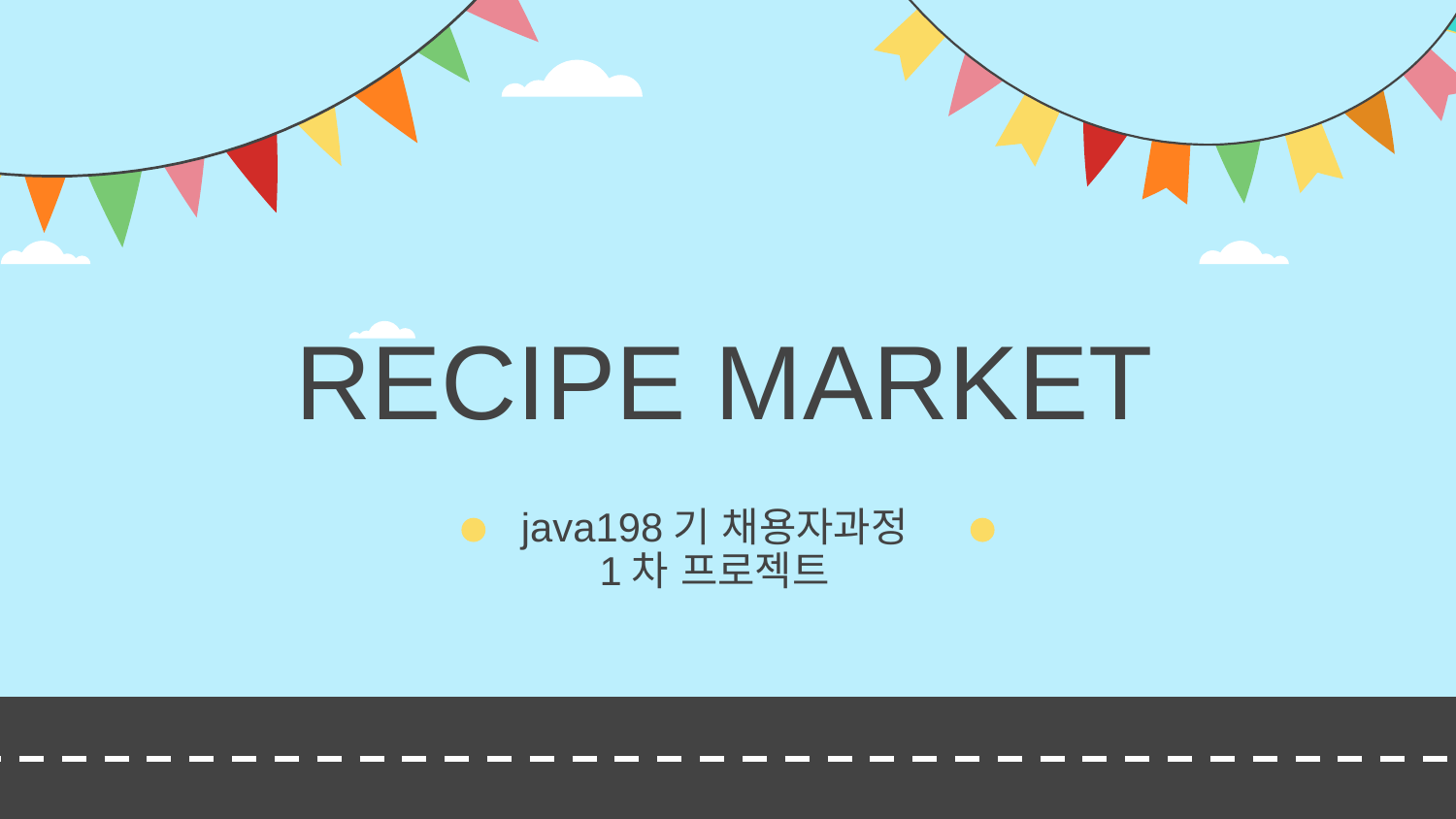

# RECIPE MARKET
java198기 채용자과정
1차 프로젝트